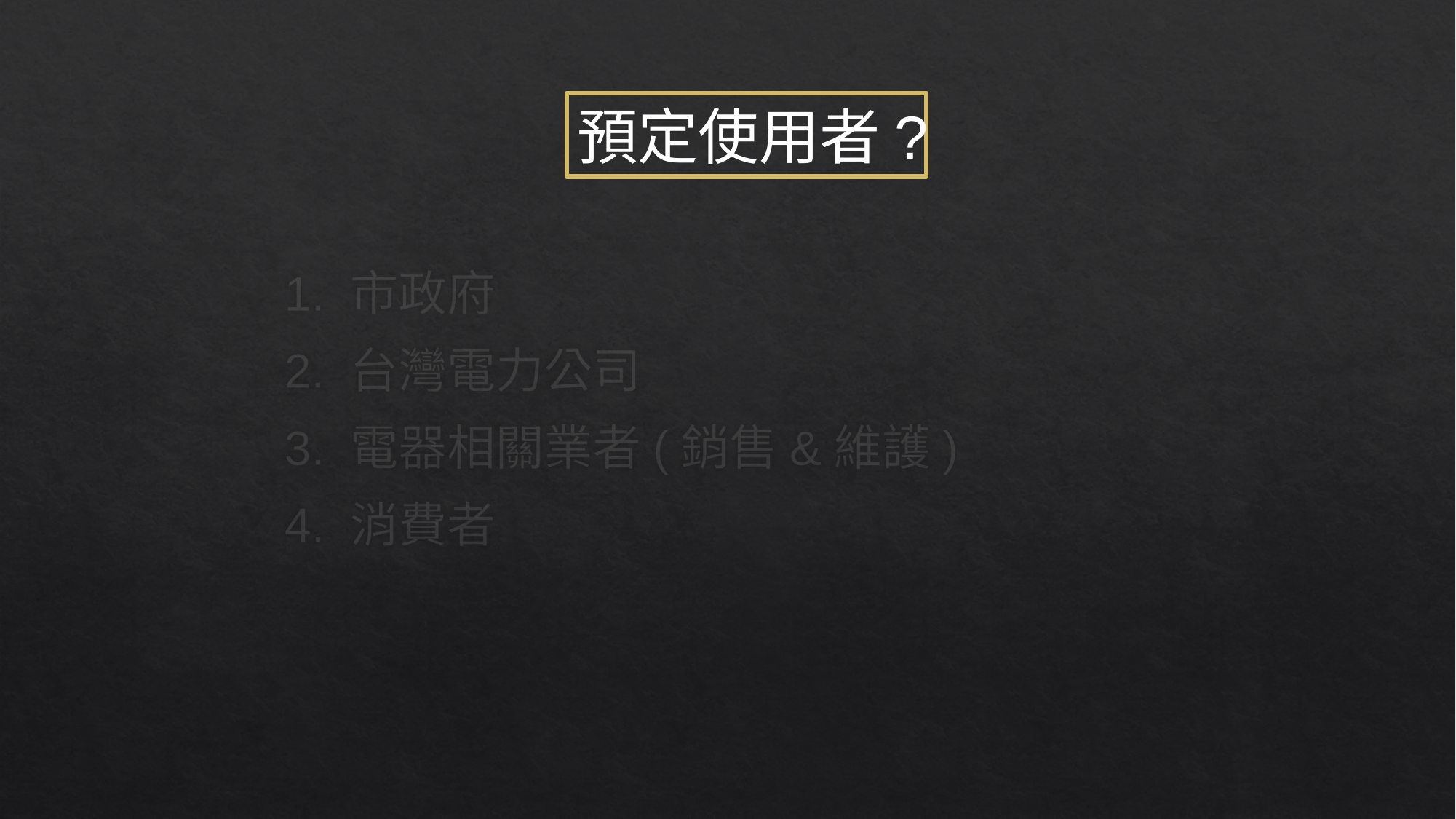

預定使用者?
1. 市政府
2. 台灣電力公司
3. 電器相關業者(銷售&維護)
4. 消費者